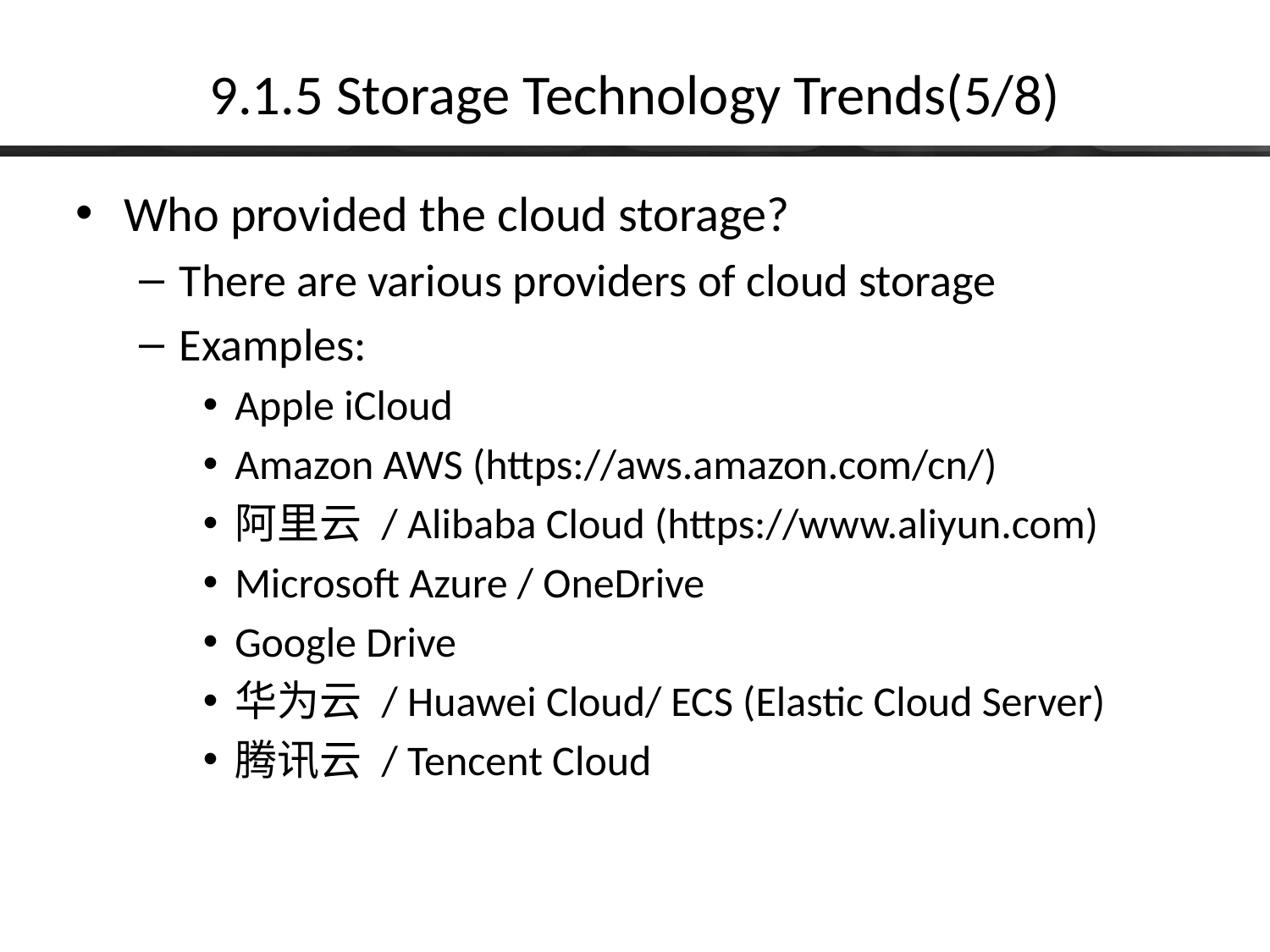

# 9.1.5 Storage Technology Trends(5/8)
Who provided the cloud storage?
There are various providers of cloud storage
Examples:
Apple iCloud
Amazon AWS (https://aws.amazon.com/cn/)
阿里云 / Alibaba Cloud (https://www.aliyun.com)
Microsoft Azure / OneDrive
Google Drive
华为云 / Huawei Cloud/ ECS (Elastic Cloud Server)
腾讯云 / Tencent Cloud